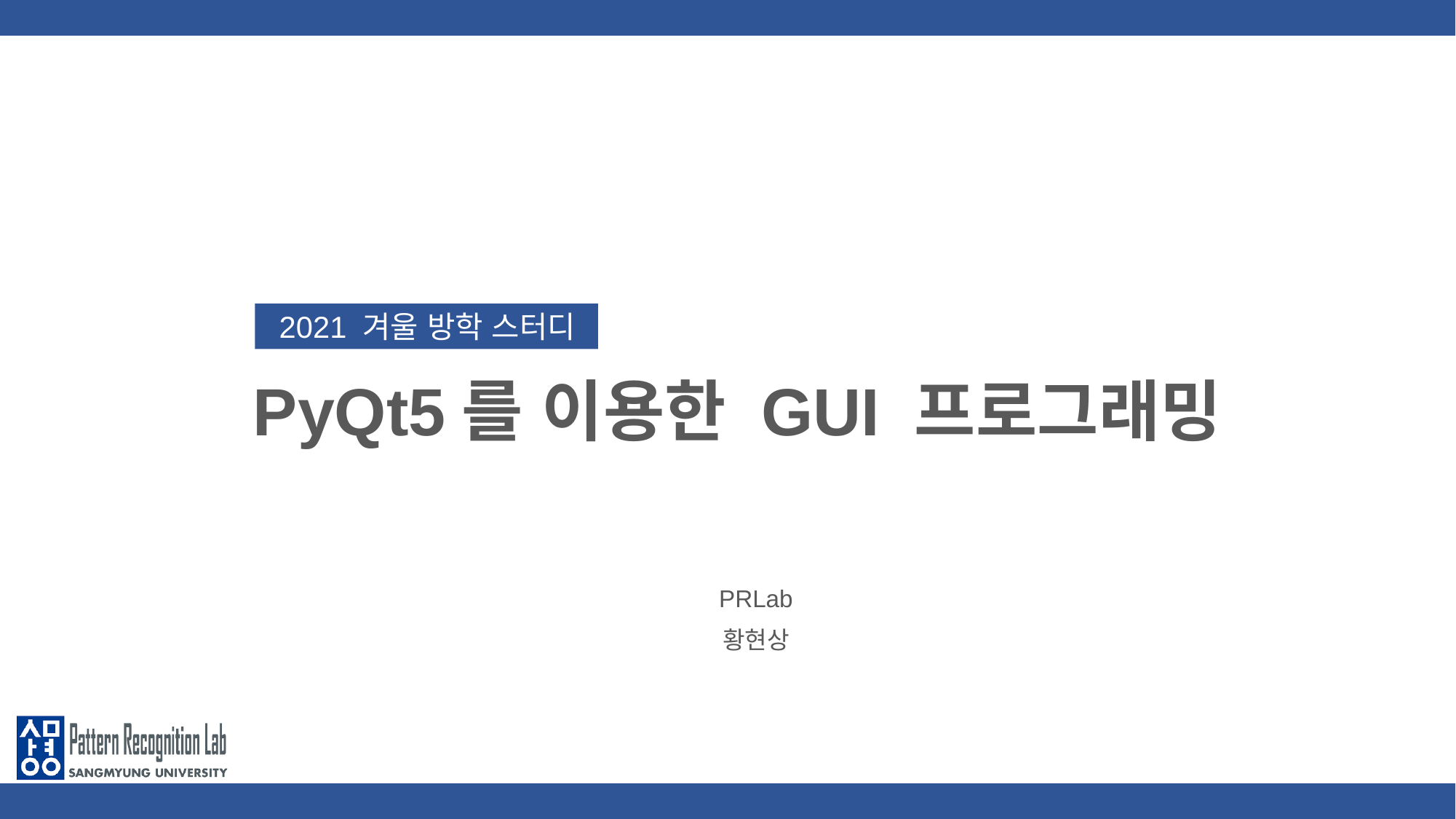

# PyQt5를 이용한 GUI 프로그래밍
2021 겨울 방학 스터디

PRLab
황현상